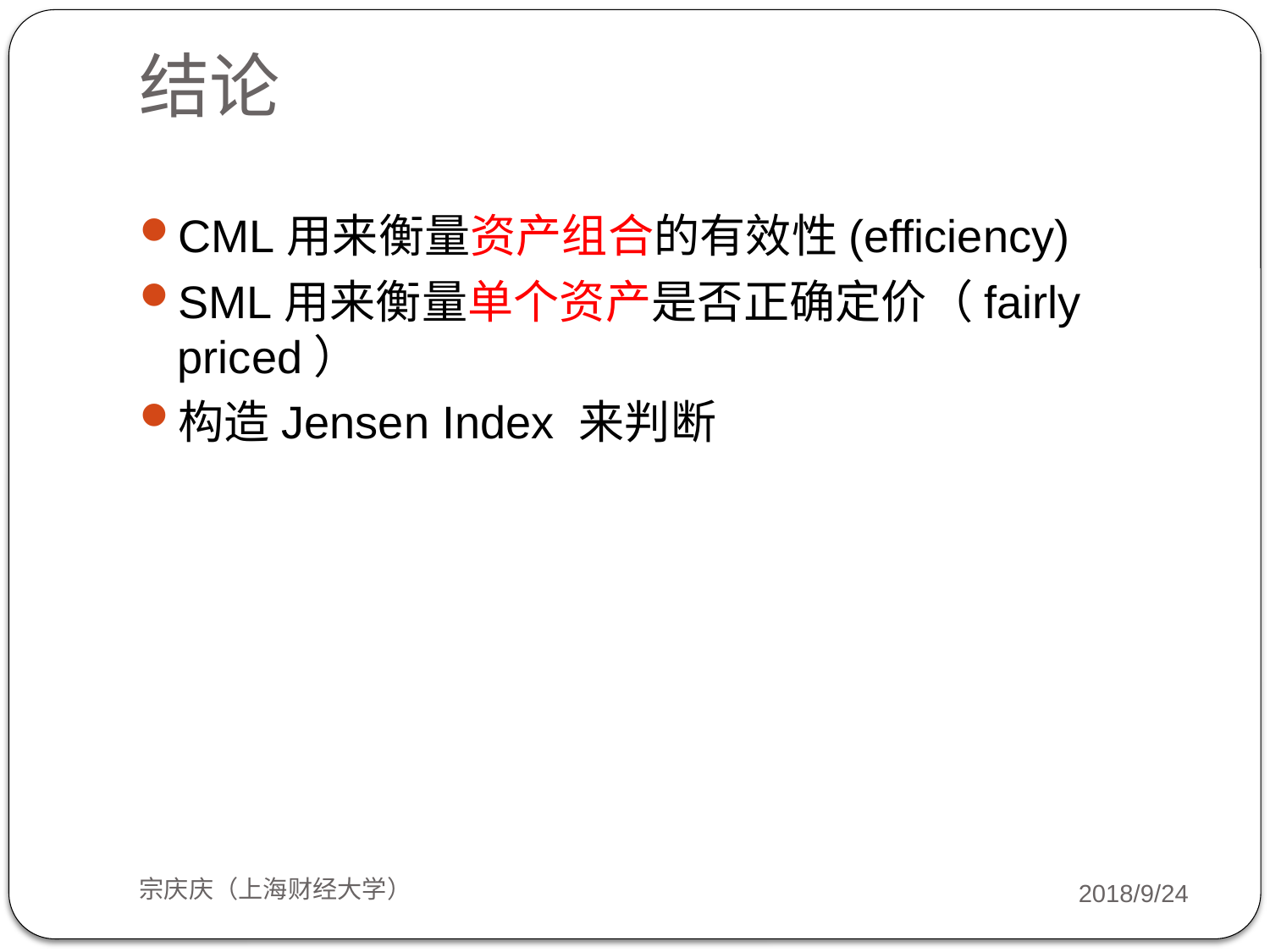

# 结论
CML用来衡量资产组合的有效性(efficiency)
SML用来衡量单个资产是否正确定价（fairly priced）
构造Jensen Index 来判断
宗庆庆（上海财经大学）
2018/9/24